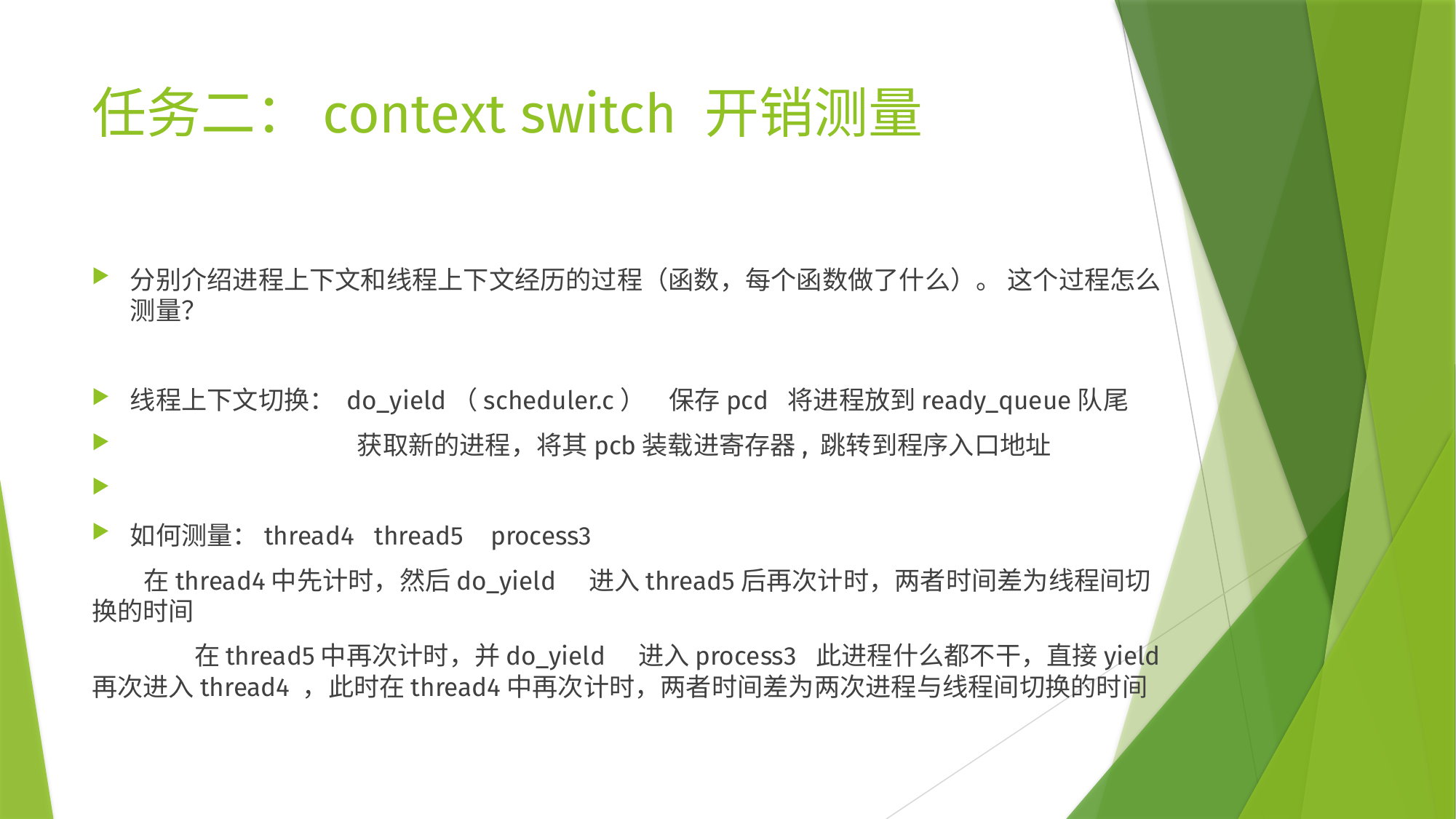

# 任务二：context switch 开销测量
分别介绍进程上下文和线程上下文经历的过程（函数，每个函数做了什么）。 这个过程怎么测量？

线程上下文切换： do_yield（scheduler.c）    保存pcd  将进程放到ready_queue队尾
                                      获取新的进程，将其pcb装载进寄存器, 跳转到程序入口地址

如何测量：thread4   thread5    process3
        在thread4中先计时，然后do_yield    进入thread5后再次计时，两者时间差为线程间切换的时间
	在thread5中再次计时，并do_yield    进入process3  此进程什么都不干，直接yield 再次进入thread4 ，此时在thread4中再次计时，两者时间差为两次进程与线程间切换的时间